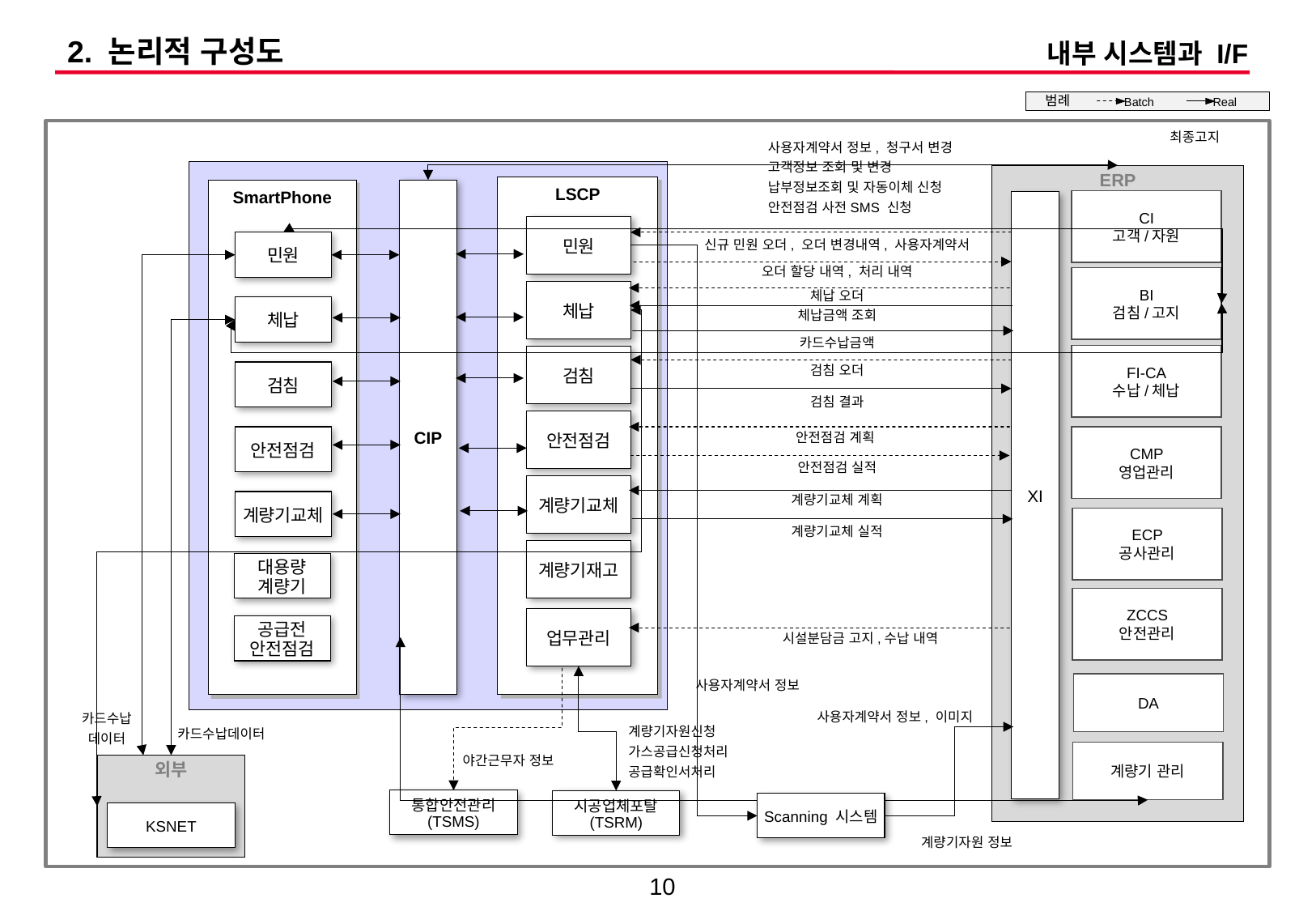

# 2. 논리적 구성도
내부 시스템과 I/F
범례
Batch
Real

최종고지
사용자계약서 정보, 청구서 변경
고객정보 조회 및 변경
납부정보조회 및 자동이체 신청
안전점검 사전SMS 신청

LSCP
민원
체납
검침
안전점검
계량기교체
계량기재고
업무관리
CIP
SmartPhone
민원
체납
검침
안전점검
계량기교체
대용량
계량기
공급전
안전점검

ERP
CI
고객/자원
XI
BI
검침/고지
FI-CA
수납/체납
CMP
영업관리
ECP
공사관리
ZCCS
안전관리
계량기 관리
신규 민원 오더, 오더 변경내역, 사용자계약서
오더 할당 내역, 처리 내역
체납 오더
체납금액 조회
카드수납금액
검침 오더
검침 결과
안전점검 계획
안전점검 실적
계량기교체 계획
계량기교체 실적
시설분담금 고지,수납 내역
DA
사용자계약서 정보
사용자계약서 정보, 이미지
카드수납
데이터
계량기자원신청
가스공급신청처리
공급확인서처리
카드수납데이터
야간근무자 정보
외부
KSNET
통합안전관리
(TSMS)
시공업체포탈
(TSRM)
Scanning 시스템
계량기자원 정보